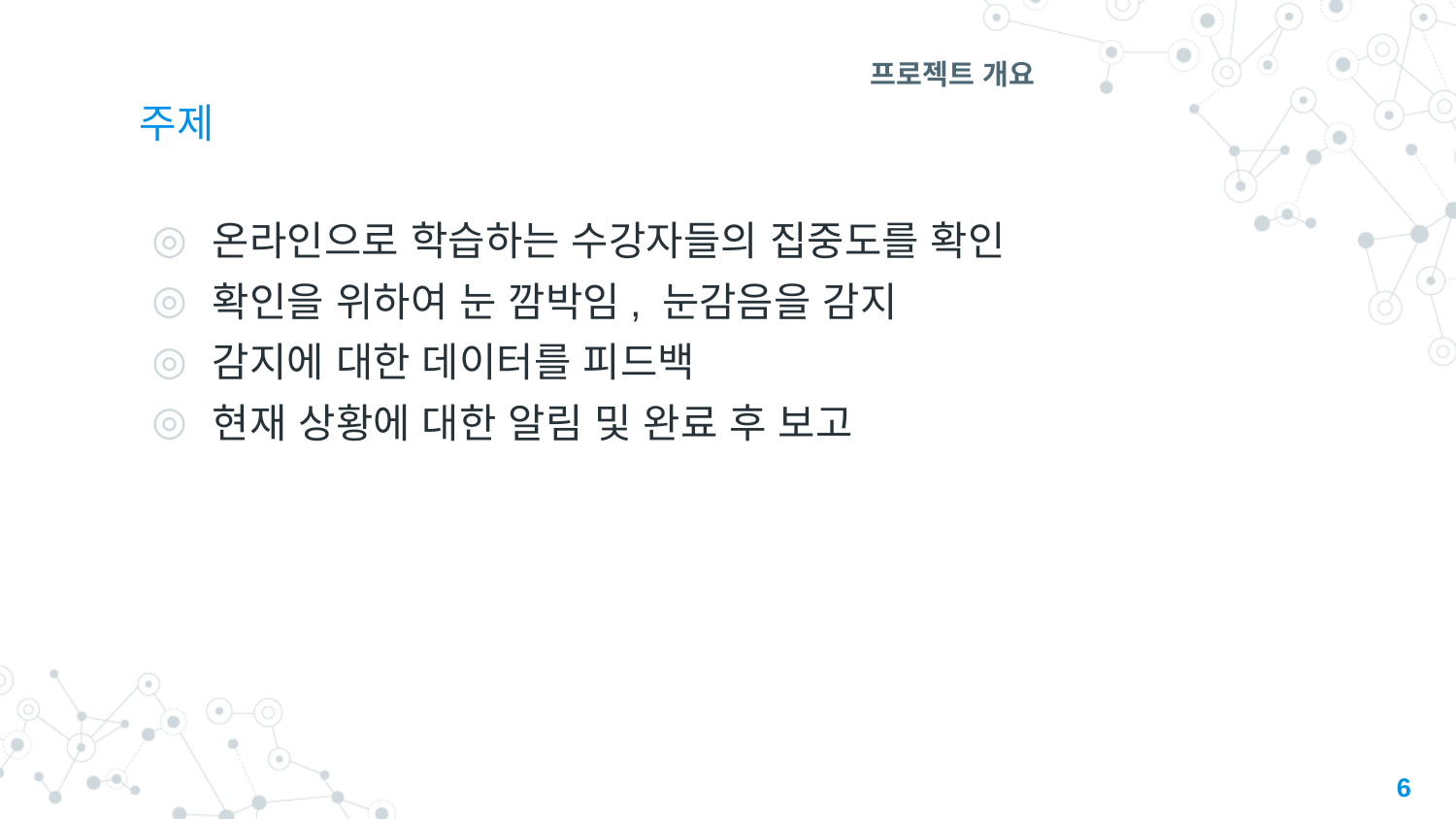

# 주제
프로젝트 개요
온라인으로 학습하는 수강자들의 집중도를 확인
확인을 위하여 눈 깜박임, 눈감음을 감지
감지에 대한 데이터를 피드백
현재 상황에 대한 알림 및 완료 후 보고
6